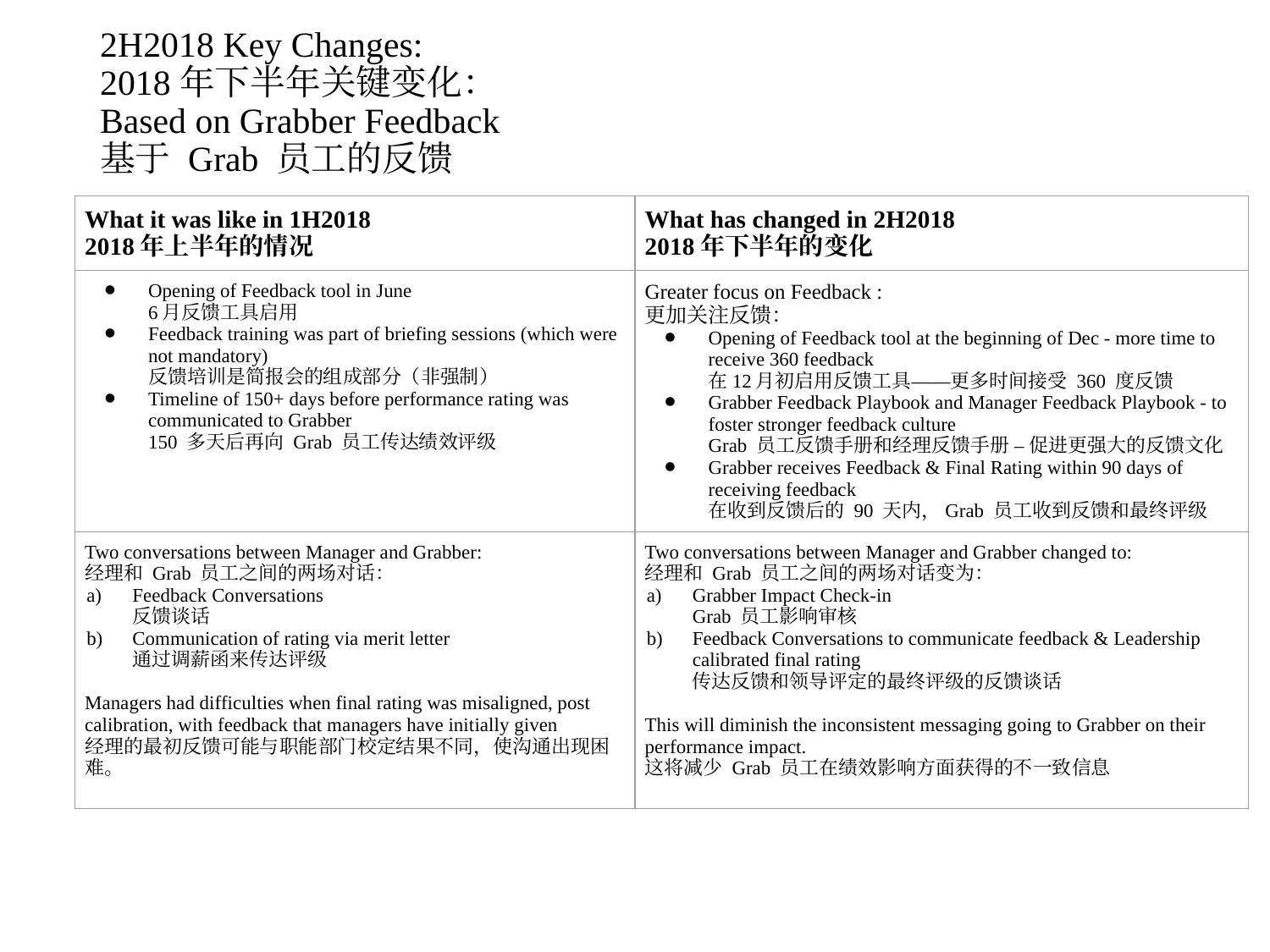

# 2H2018 Key Changes: 2018年下半年关键变化：
Based on Grabber Feedback
基于 Grab 员工的反馈
| What it was like in 1H2018 2018年上半年的情况 | What has changed in 2H2018 2018年下半年的变化 |
| --- | --- |
| Opening of Feedback tool in June 6月反馈工具启用 Feedback training was part of briefing sessions (which were not mandatory) 反馈培训是简报会的组成部分（非强制） Timeline of 150+ days before performance rating was communicated to Grabber 150 多天后再向 Grab 员工传达绩效评级 | Greater focus on Feedback : 更加关注反馈： Opening of Feedback tool at the beginning of Dec - more time to receive 360 feedback 在12月初启用反馈工具——更多时间接受 360 度反馈 Grabber Feedback Playbook and Manager Feedback Playbook - to foster stronger feedback culture Grab 员工反馈手册和经理反馈手册 – 促进更强大的反馈文化 Grabber receives Feedback & Final Rating within 90 days of receiving feedback 在收到反馈后的 90 天内，Grab 员工收到反馈和最终评级 |
| Two conversations between Manager and Grabber: 经理和 Grab 员工之间的两场对话： Feedback Conversations 反馈谈话 Communication of rating via merit letter 通过调薪函来传达评级 Managers had difficulties when final rating was misaligned, post calibration, with feedback that managers have initially given 经理的最初反馈可能与职能部门校定结果不同，使沟通出现困难。 | Two conversations between Manager and Grabber changed to: 经理和 Grab 员工之间的两场对话变为： Grabber Impact Check-in Grab 员工影响审核 Feedback Conversations to communicate feedback & Leadership calibrated final rating 传达反馈和领导评定的最终评级的反馈谈话 This will diminish the inconsistent messaging going to Grabber on their performance impact. 这将减少 Grab 员工在绩效影响方面获得的不一致信息 |